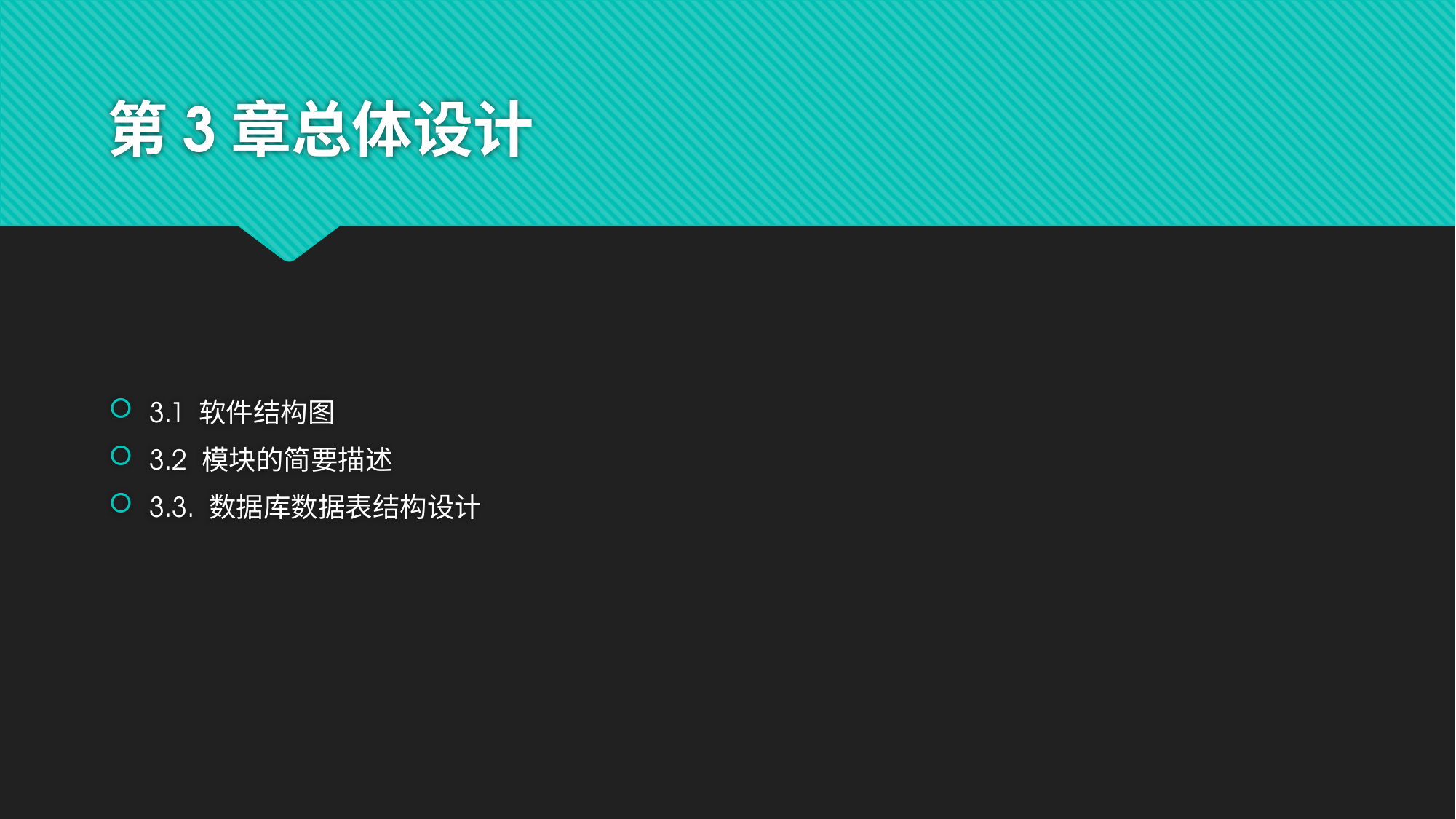

# 第3章总体设计
3.1 软件结构图
3.2 模块的简要描述
3.3. 数据库数据表结构设计